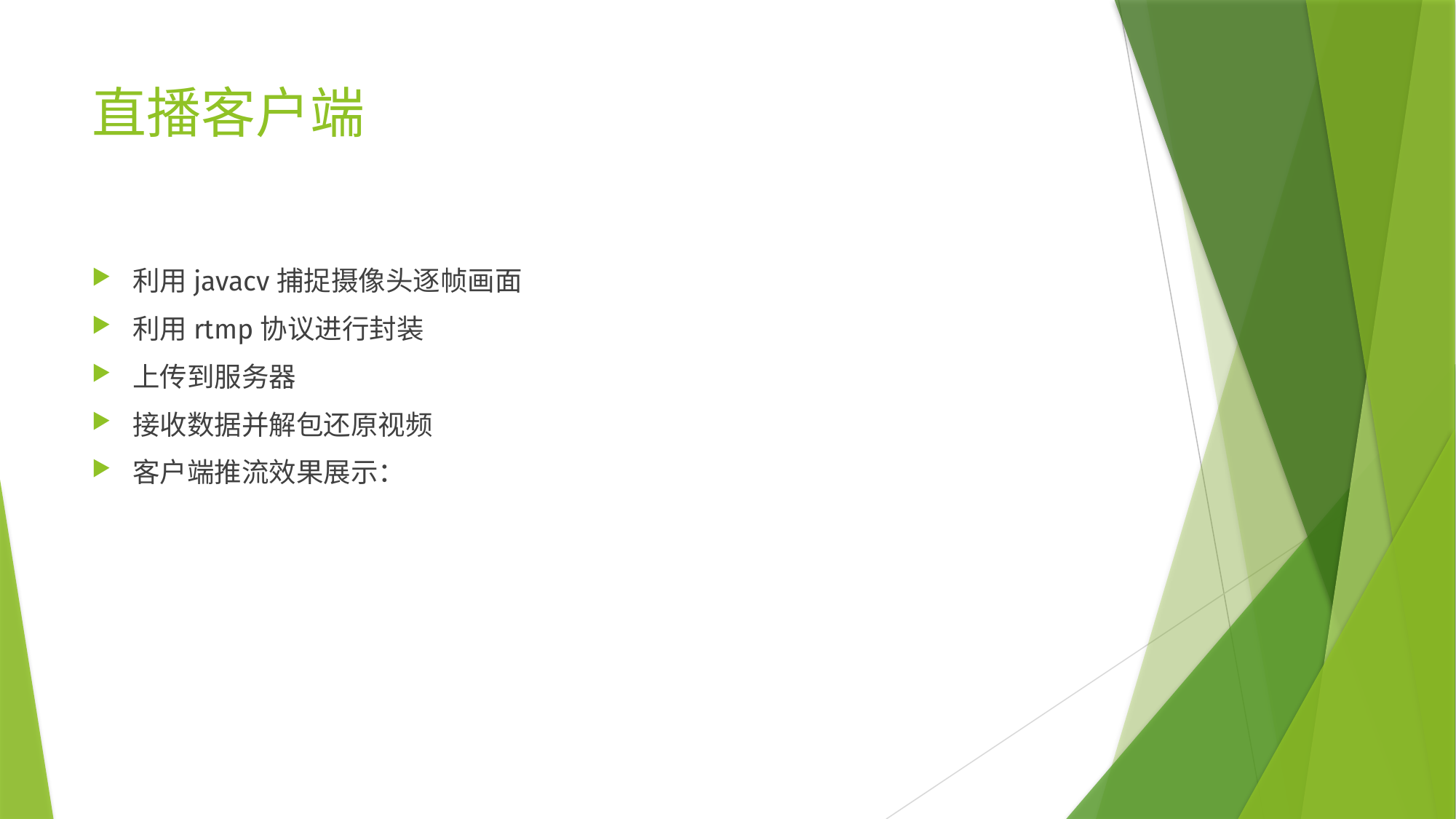

# 直播客户端
利用javacv捕捉摄像头逐帧画面
利用rtmp协议进行封装
上传到服务器
接收数据并解包还原视频
客户端推流效果展示：